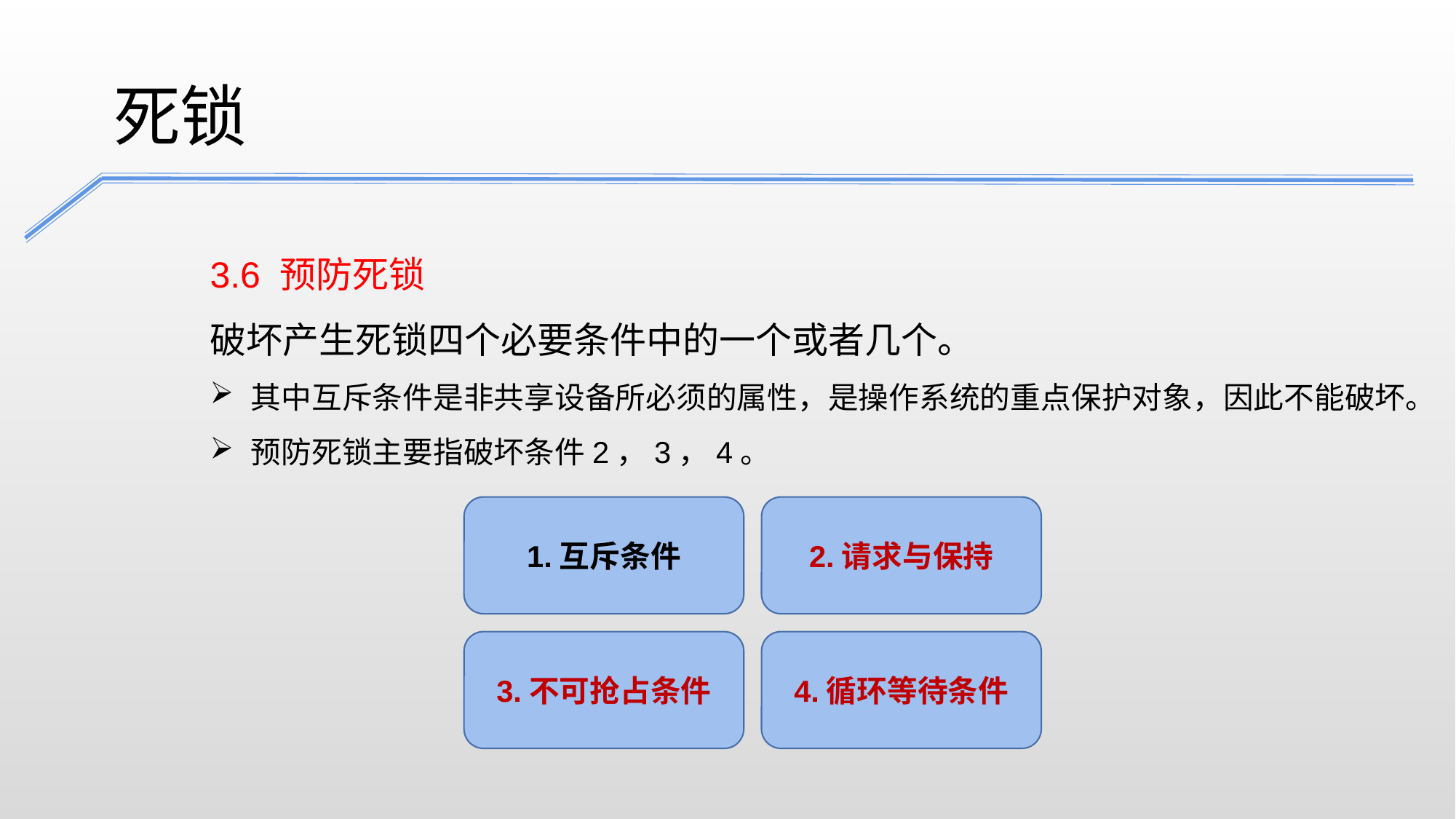

死锁

3.6 预防死锁
破坏产生死锁四个必要条件中的一个或者几个。
其中互斥条件是非共享设备所必须的属性，是操作系统的重点保护对象，因此不能破坏。
预防死锁主要指破坏条件2，3，4。

1.互斥条件
2.请求与保持
3.不可抢占条件
4.循环等待条件